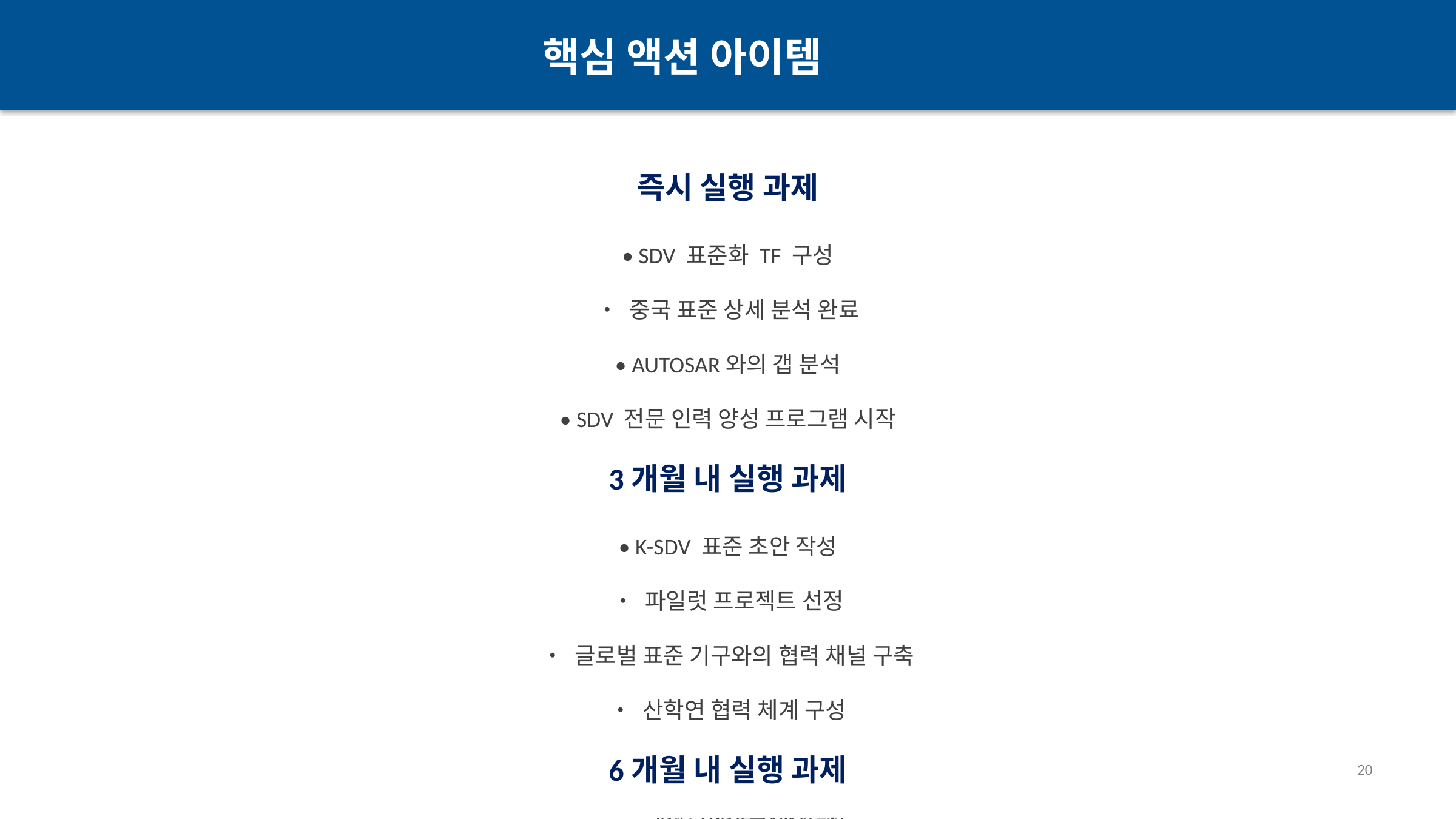

핵심 액션 아이템
즉시 실행 과제
• SDV 표준화 TF 구성
• 중국 표준 상세 분석 완료
• AUTOSAR와의 갭 분석
• SDV 전문 인력 양성 프로그램 시작
3개월 내 실행 과제
• K-SDV 표준 초안 작성
• 파일럿 프로젝트 선정
• 글로벌 표준 기구와의 협력 채널 구축
• 산학연 협력 체계 구성
6개월 내 실행 과제
20
• K-SDV Version 0.5 Beta 발표
• 개발자 커뮤니티 구축
• SDV 해커톤 개최
• 정부 지원 정책 수립